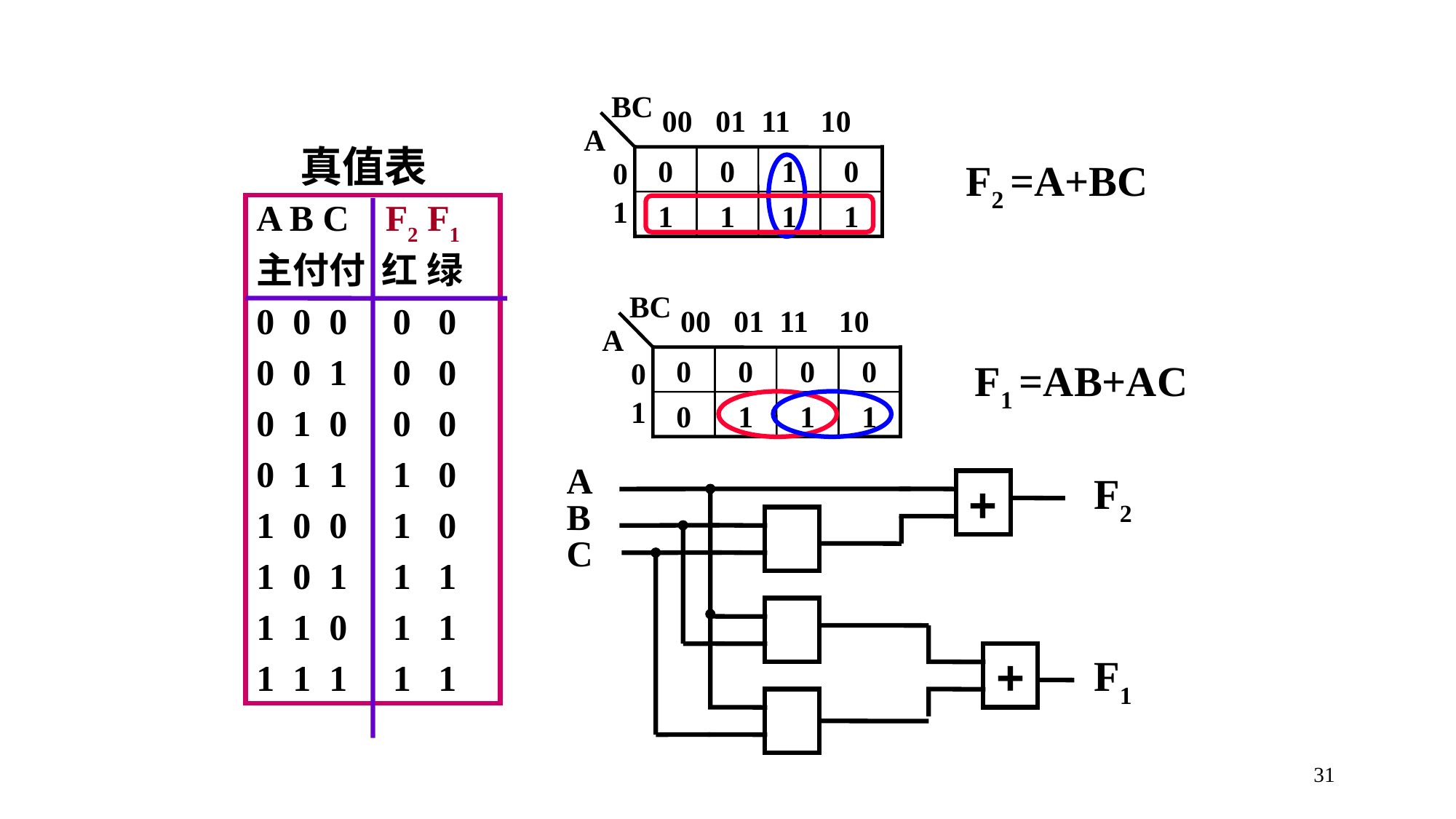

BC
00   01  11    10

A
0

0

1

0

0
1
1

1
1
1

真值表
A B C    F2 F1
主付付  红 绿
0  0  0     0   0
0  0  1     0   0
0  1  0     0   0
0  1  1     1   0
1  0  0     1   0
1  0  1     1   1
1  1  0     1   1
1  1  1     1   1

F2 =A+BC

BC
00   01  11    10

A
0

0

0

0

0
1
0

1
1
1

F1 =AB+AC

A
F2
+

B

C

+

F1

31